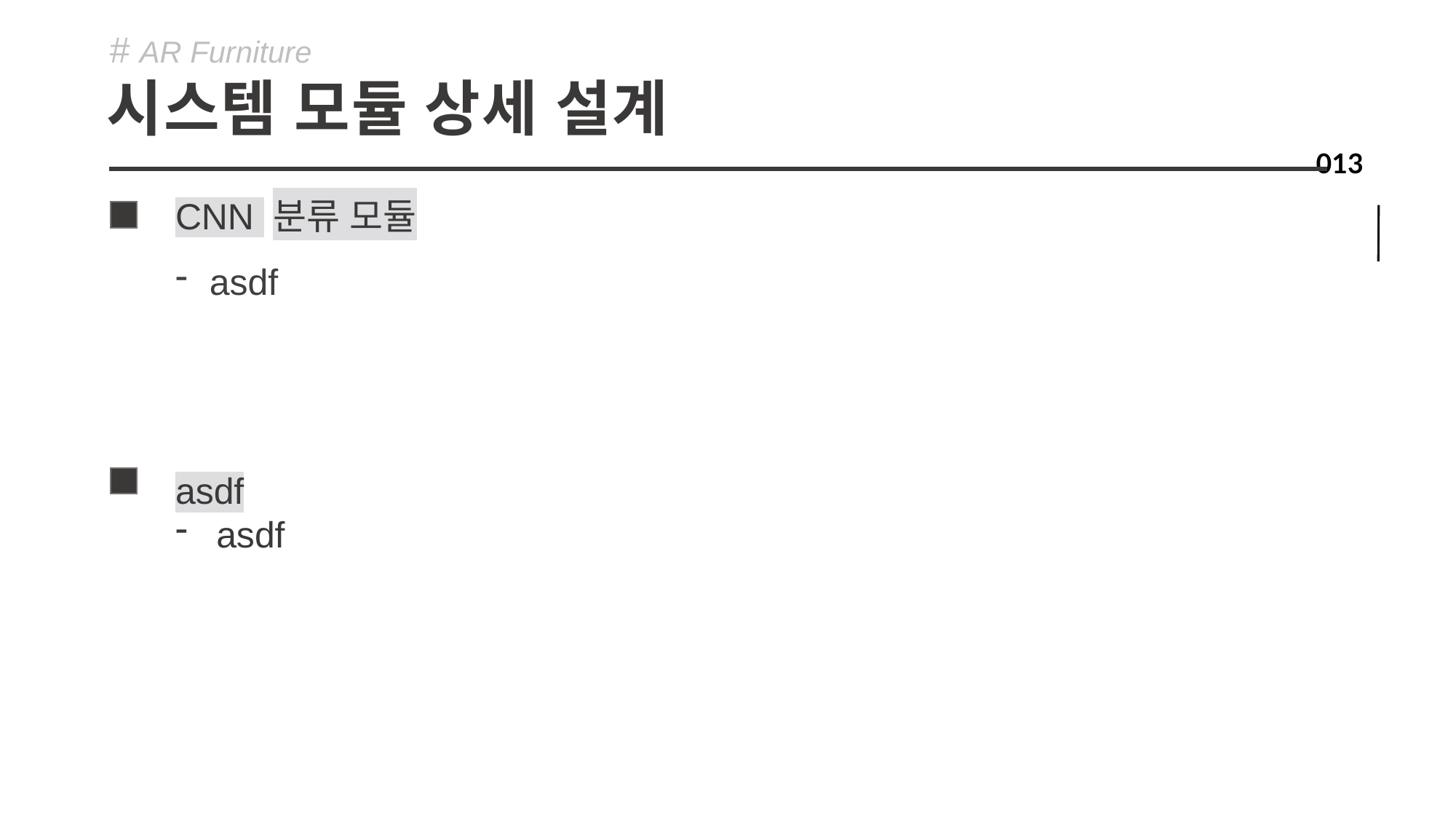

# AR Furniture
시스템 모듈 상세 설계
CNN 분류 모듈
asdf

asdf
asdf